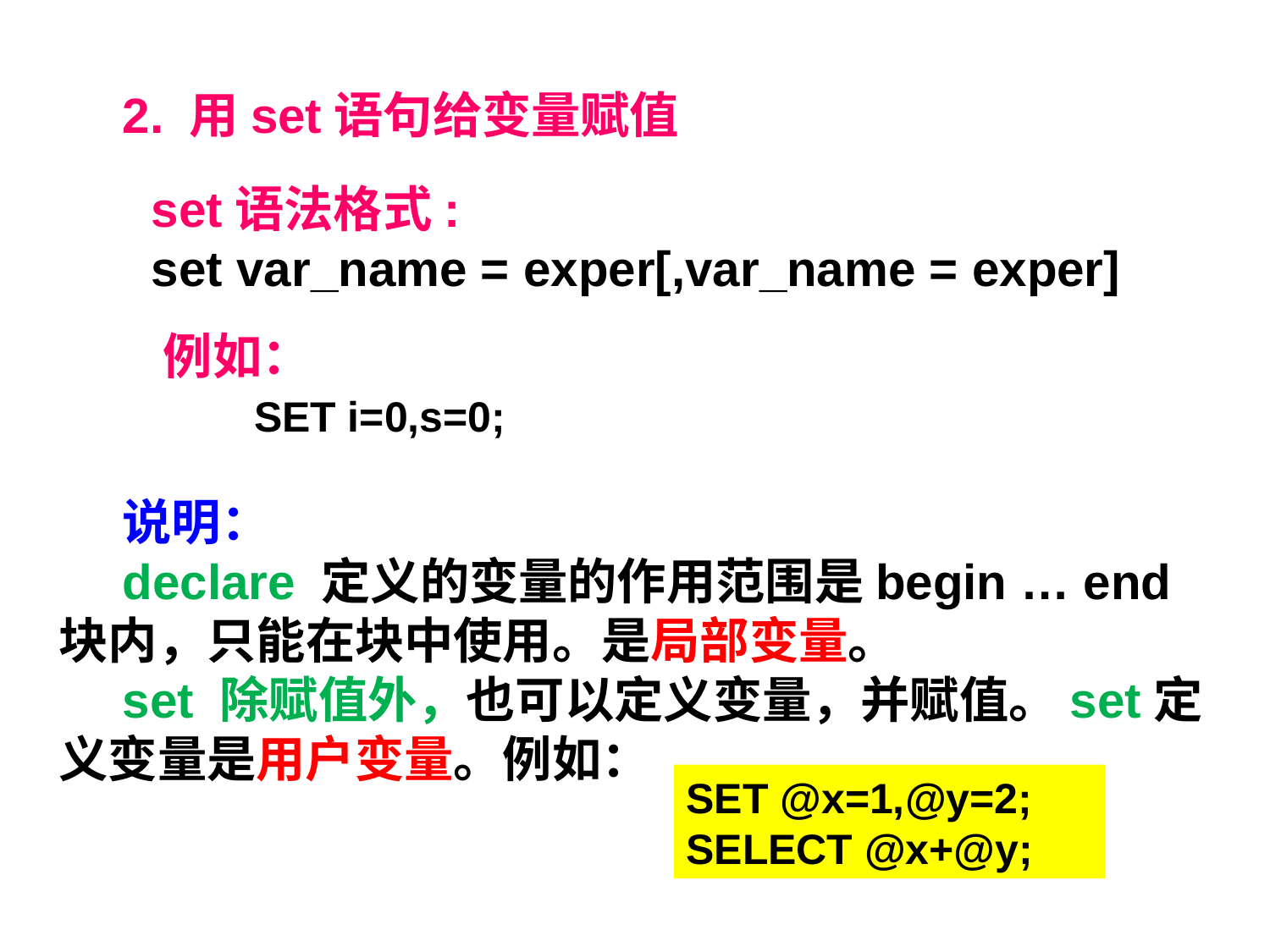

2. 用set语句给变量赋值
set语法格式:
set var_name = exper[,var_name = exper]
例如：
SET i=0,s=0;
说明：
declare 定义的变量的作用范围是begin … end块内，只能在块中使用。是局部变量。
set 除赋值外，也可以定义变量，并赋值。set定义变量是用户变量。例如：
SET @x=1,@y=2;
SELECT @x+@y;